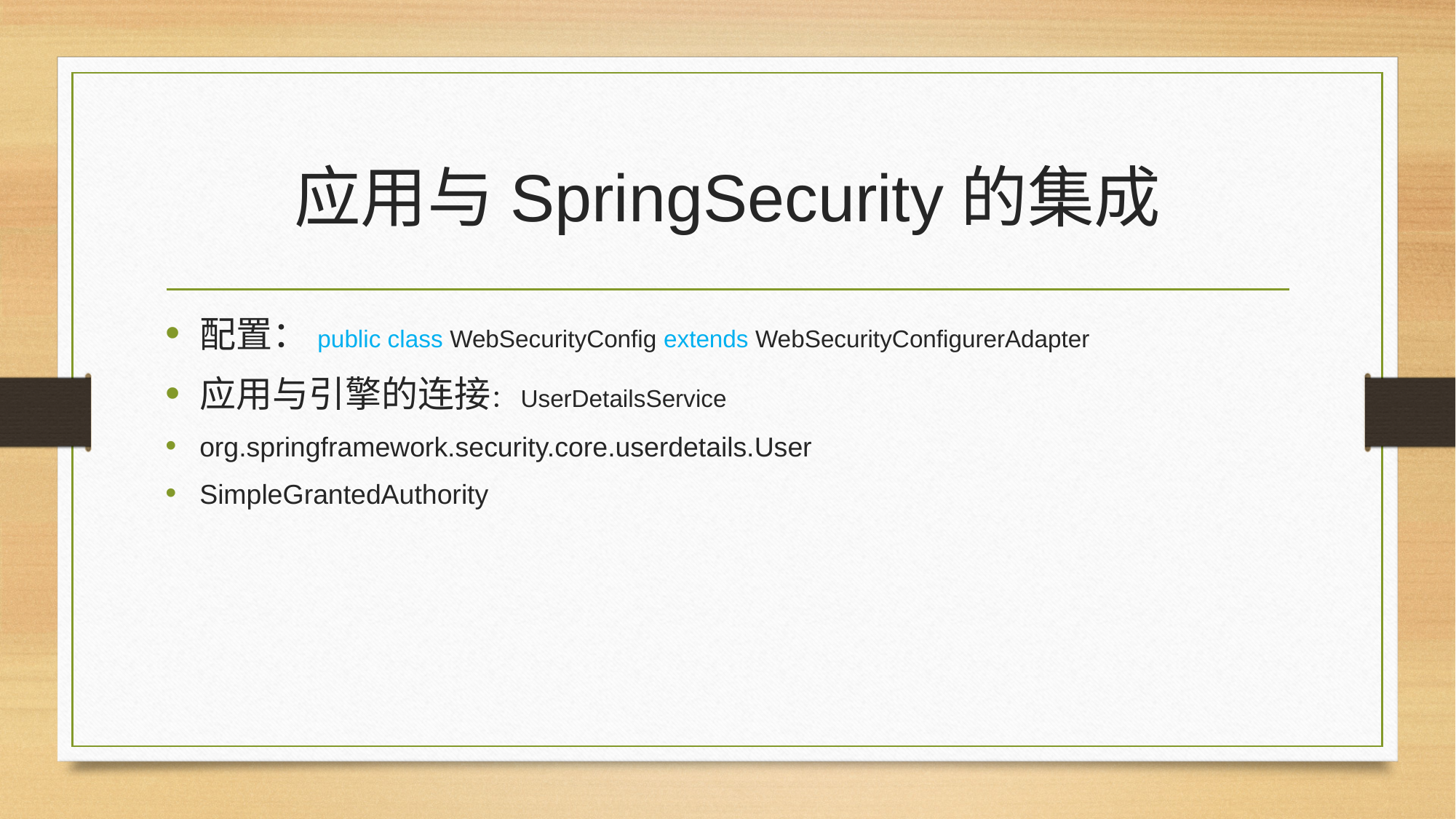

# 应用与SpringSecurity的集成
配置：public class WebSecurityConfig extends WebSecurityConfigurerAdapter
应用与引擎的连接：UserDetailsService
org.springframework.security.core.userdetails.User
SimpleGrantedAuthority